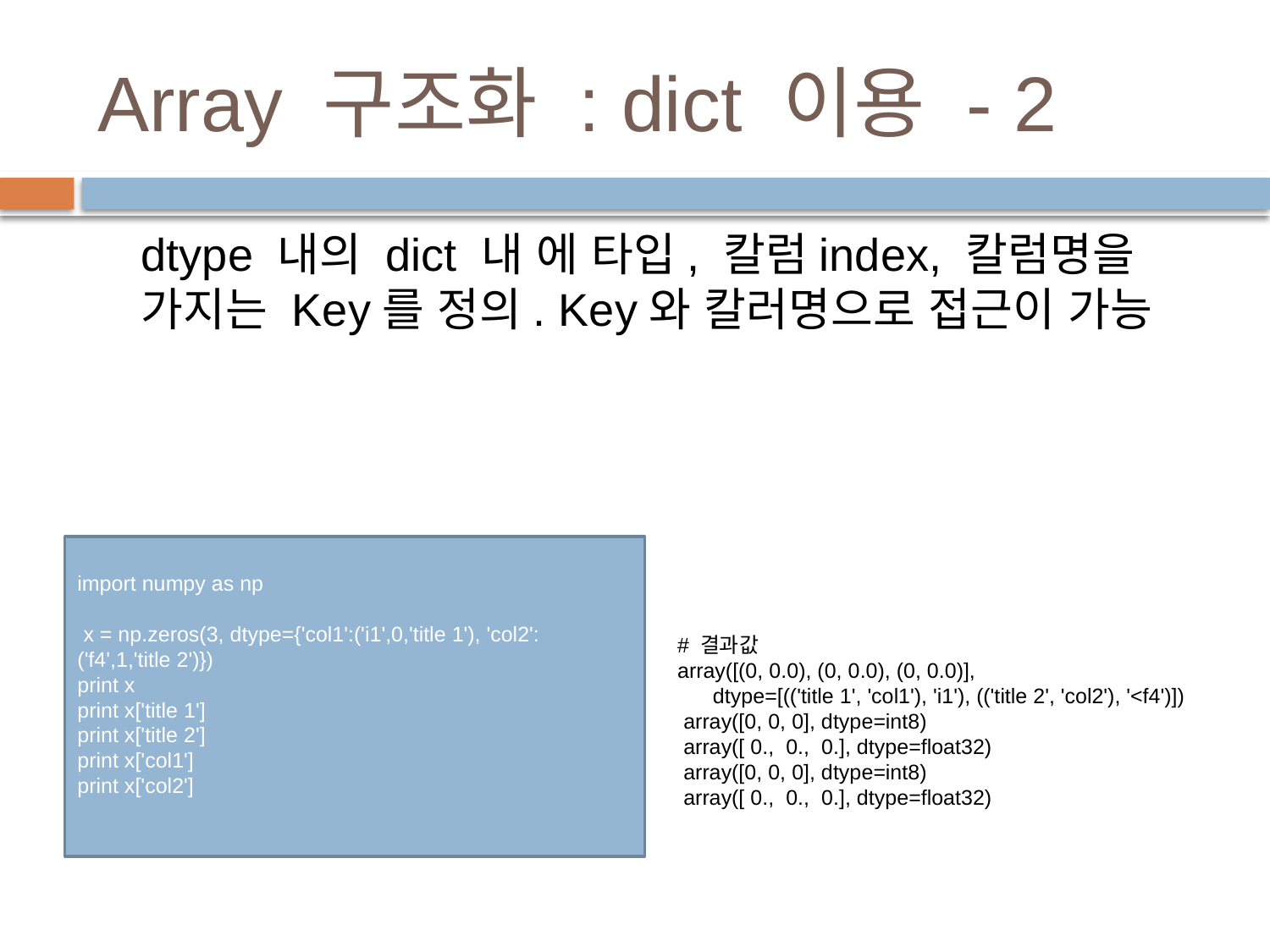

# Array 구조화 : dict 이용 - 2
dtype 내의 dict 내 에 타입, 칼럼index, 칼럼명을 가지는 Key를 정의. Key와 칼러명으로 접근이 가능
import numpy as np

 x = np.zeros(3, dtype={'col1':('i1',0,'title 1'), 'col2':('f4',1,'title 2')})
print x
print x['title 1']
print x['title 2']
print x['col1']
print x['col2']

# 결과값 array([(0, 0.0), (0, 0.0), (0, 0.0)], dtype=[(('title 1', 'col1'), 'i1'), (('title 2', 'col2'), '<f4')])
 array([0, 0, 0], dtype=int8)
 array([ 0.,  0.,  0.], dtype=float32)
 array([0, 0, 0], dtype=int8)
 array([ 0.,  0.,  0.], dtype=float32)